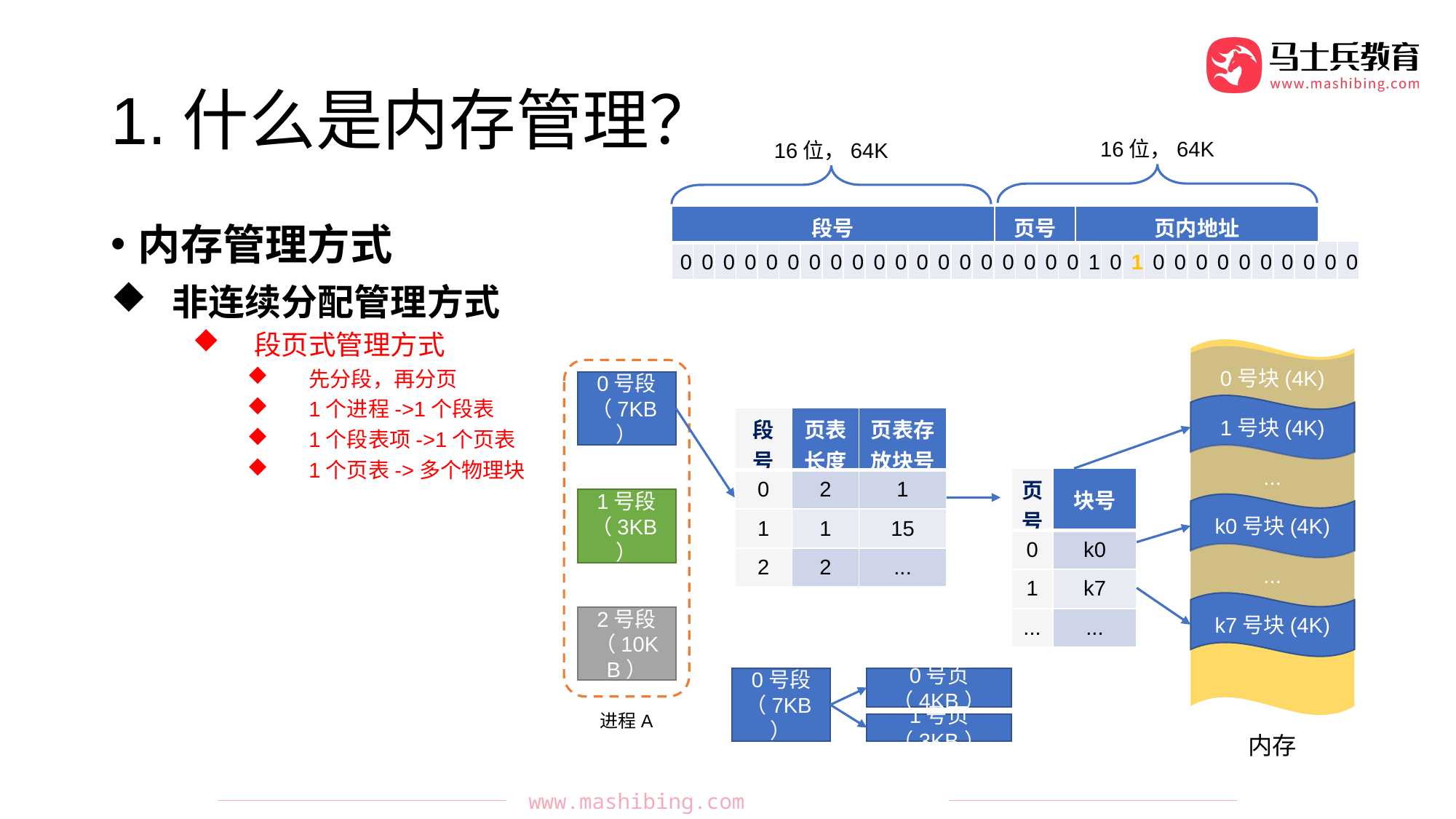

# 1.什么是内存管理？

16位，64K

16位，64K
| 段号 | 页号 | 页内地址 |
| --- | --- | --- |
内存管理方式
非连续分配管理方式
段页式管理方式
先分段，再分页
1个进程->1个段表
1个段表项->1个页表
1个页表->多个物理块

| 0 | 0 | 0 | 0 | 0 | 0 | 0 | 0 | 0 | 0 | 0 | 0 | 0 | 0 | 0 | 0 | 0 | 0 | 0 | 1 | 0 | 1 | 0 | 0 | 0 | 0 | 0 | 0 | 0 | 0 | 0 | 0 |
| --- | --- | --- | --- | --- | --- | --- | --- | --- | --- | --- | --- | --- | --- | --- | --- | --- | --- | --- | --- | --- | --- | --- | --- | --- | --- | --- | --- | --- | --- | --- | --- |

0号块(4K)
1号块(4K)
...
k0号块(4K)
...
k7号块(4K)
内存

进程A
0号段
（7KB）
1号段
（3KB）
2号段
（10KB）
| 段号 | 页表长度 | 页表存放块号 |
| --- | --- | --- |
| 0 | 2 | 1 |
| 1 | 1 | 15 |
| 2 | 2 | ... |
| 页号 | 块号 |
| --- | --- |
| 0 | k0 |
| 1 | k7 |
| ... | ... |
0号段
（7KB）
0号页（4KB）
1号页（3KB）